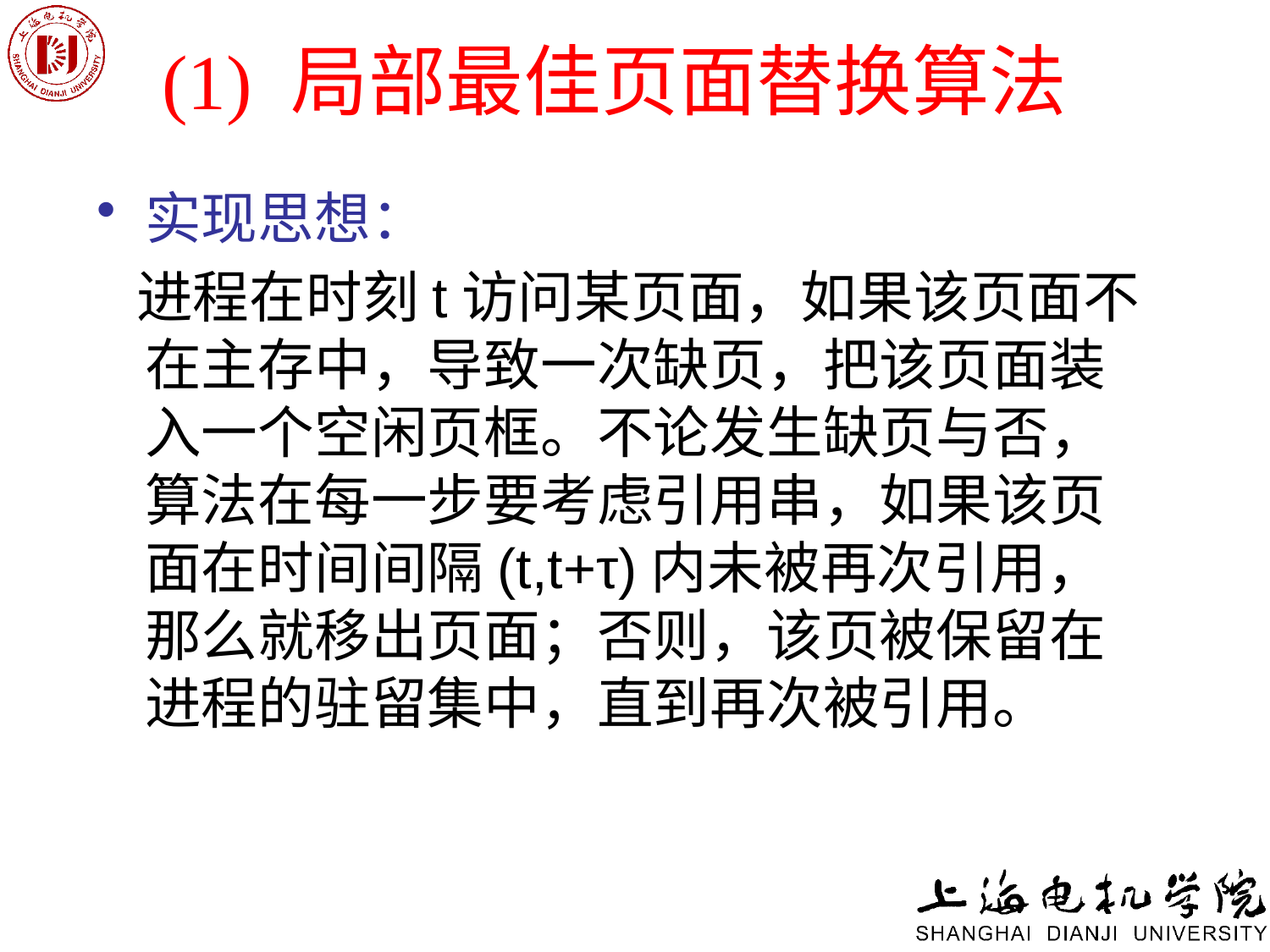

# (1) 局部最佳页面替换算法
实现思想：
  进程在时刻t访问某页面，如果该页面不在主存中，导致一次缺页，把该页面装入一个空闲页框。不论发生缺页与否，算法在每一步要考虑引用串，如果该页面在时间间隔(t,t+τ)内未被再次引用，那么就移出页面；否则，该页被保留在进程的驻留集中，直到再次被引用。